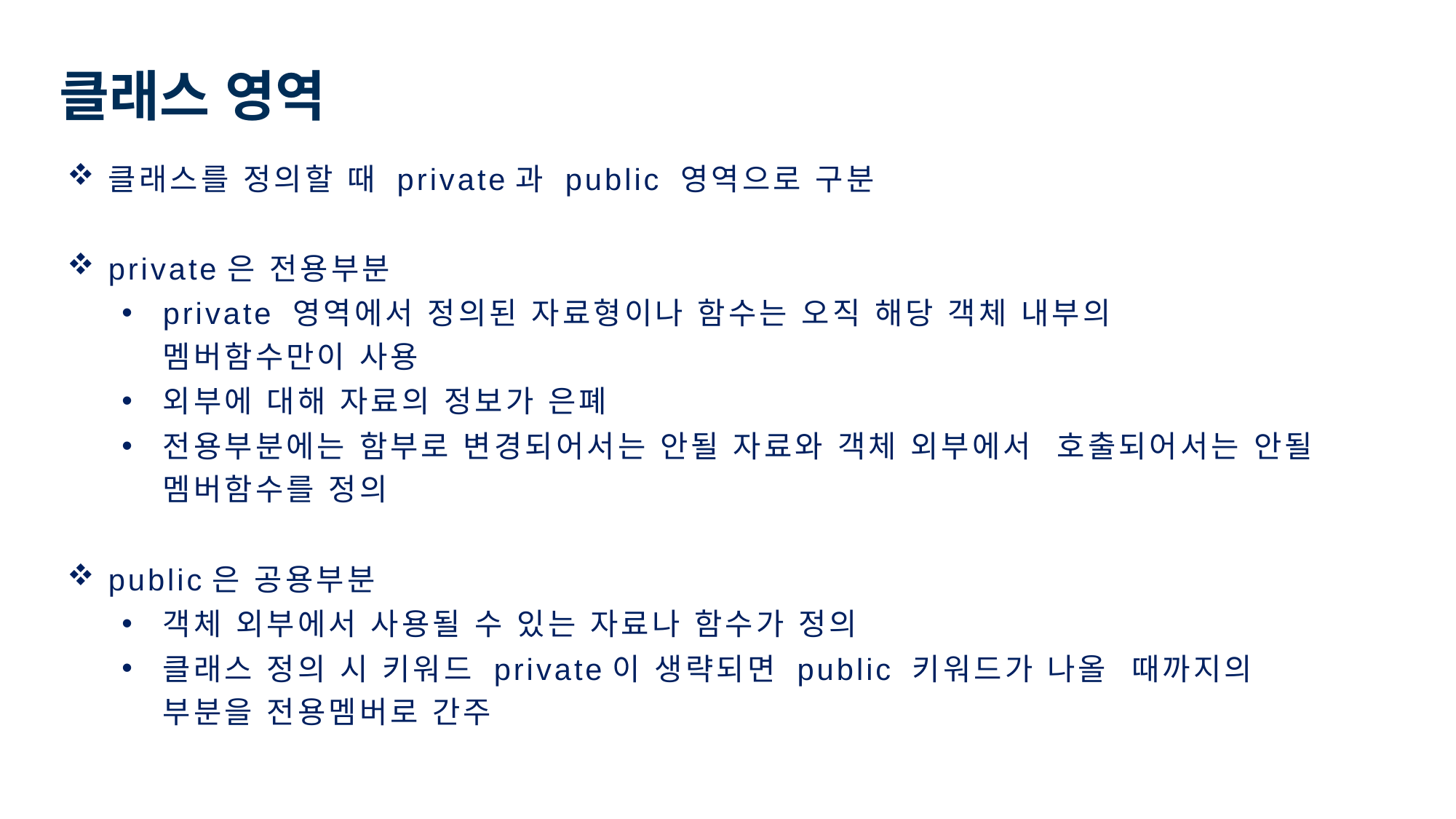

# 클래스 영역
클래스를 정의할 때 private과 public 영역으로 구분

private은 전용부분
private 영역에서 정의된 자료형이나 함수는 오직 해당 객체 내부의
멤버함수만이 사용
외부에 대해 자료의 정보가 은폐
전용부분에는 함부로 변경되어서는 안될 자료와 객체 외부에서  호출되어서는 안될 멤버함수를 정의

public은 공용부분
객체 외부에서 사용될 수 있는 자료나 함수가 정의
클래스 정의 시 키워드 private이 생략되면 public 키워드가 나올  때까지의 부분을 전용멤버로 간주
15